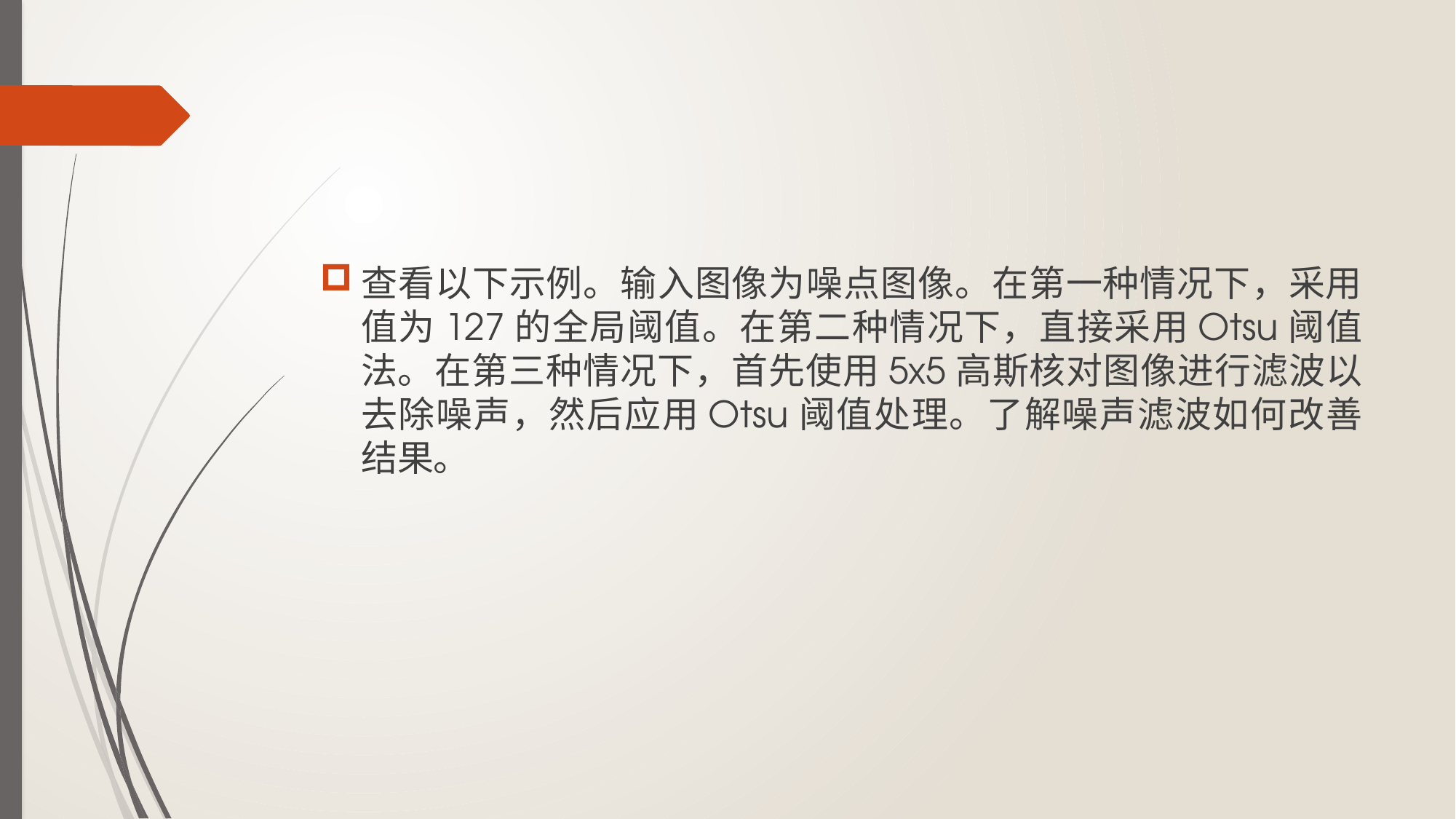

#
查看以下示例。输入图像为噪点图像。在第一种情况下，采用值为127的全局阈值。在第二种情况下，直接采用Otsu阈值法。在第三种情况下，首先使用5x5高斯核对图像进行滤波以去除噪声，然后应用Otsu阈值处理。了解噪声滤波如何改善结果。